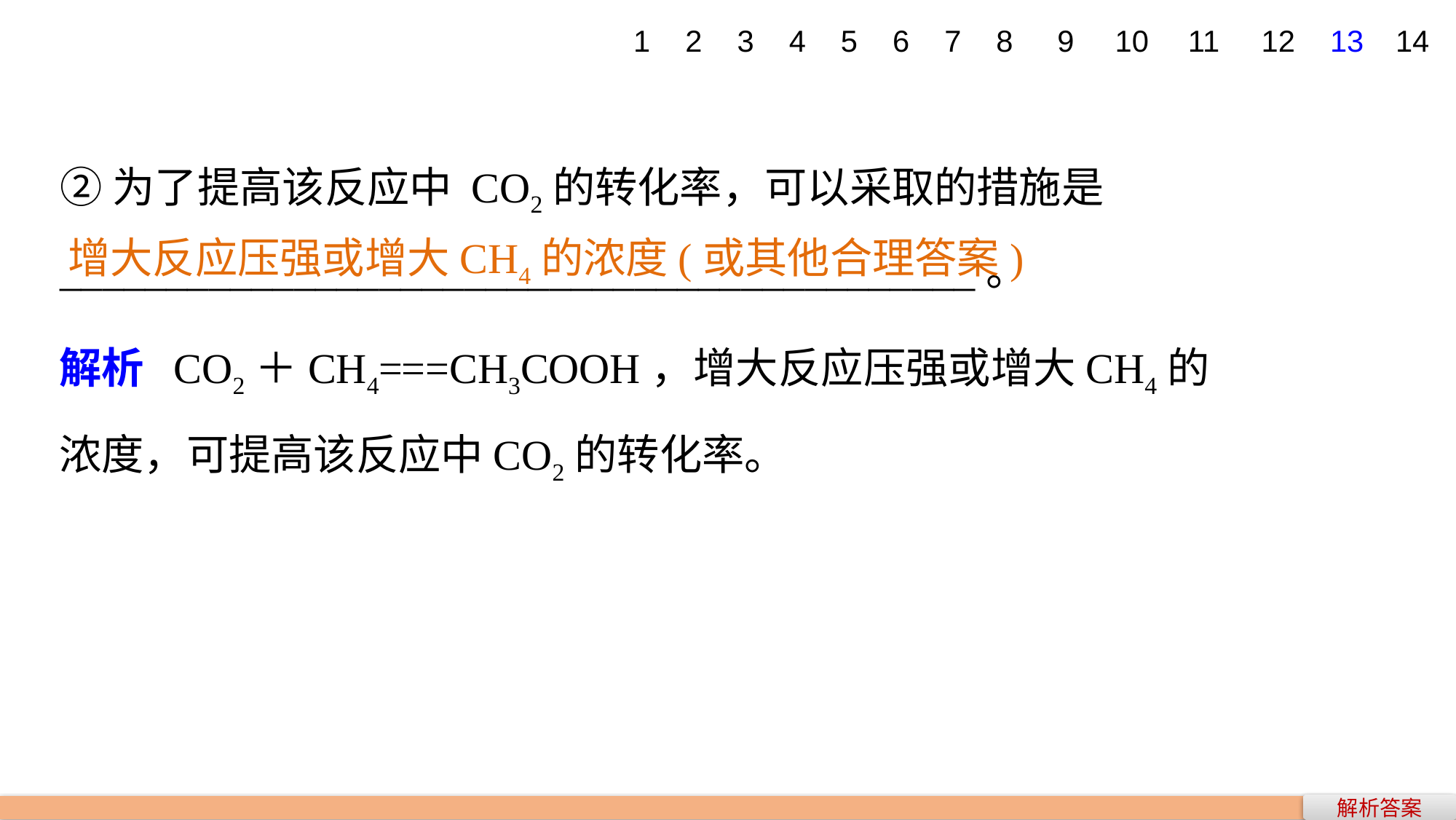

1
2
3
4
5
6
7
8
9
10
11
12
13
14
②为了提高该反应中 CO2的转化率，可以采取的措施是
___________________________________________。
增大反应压强或增大CH4的浓度(或其他合理答案)
解析  CO2＋CH4===CH3COOH，增大反应压强或增大CH4的浓度，可提高该反应中CO2的转化率。
解析答案